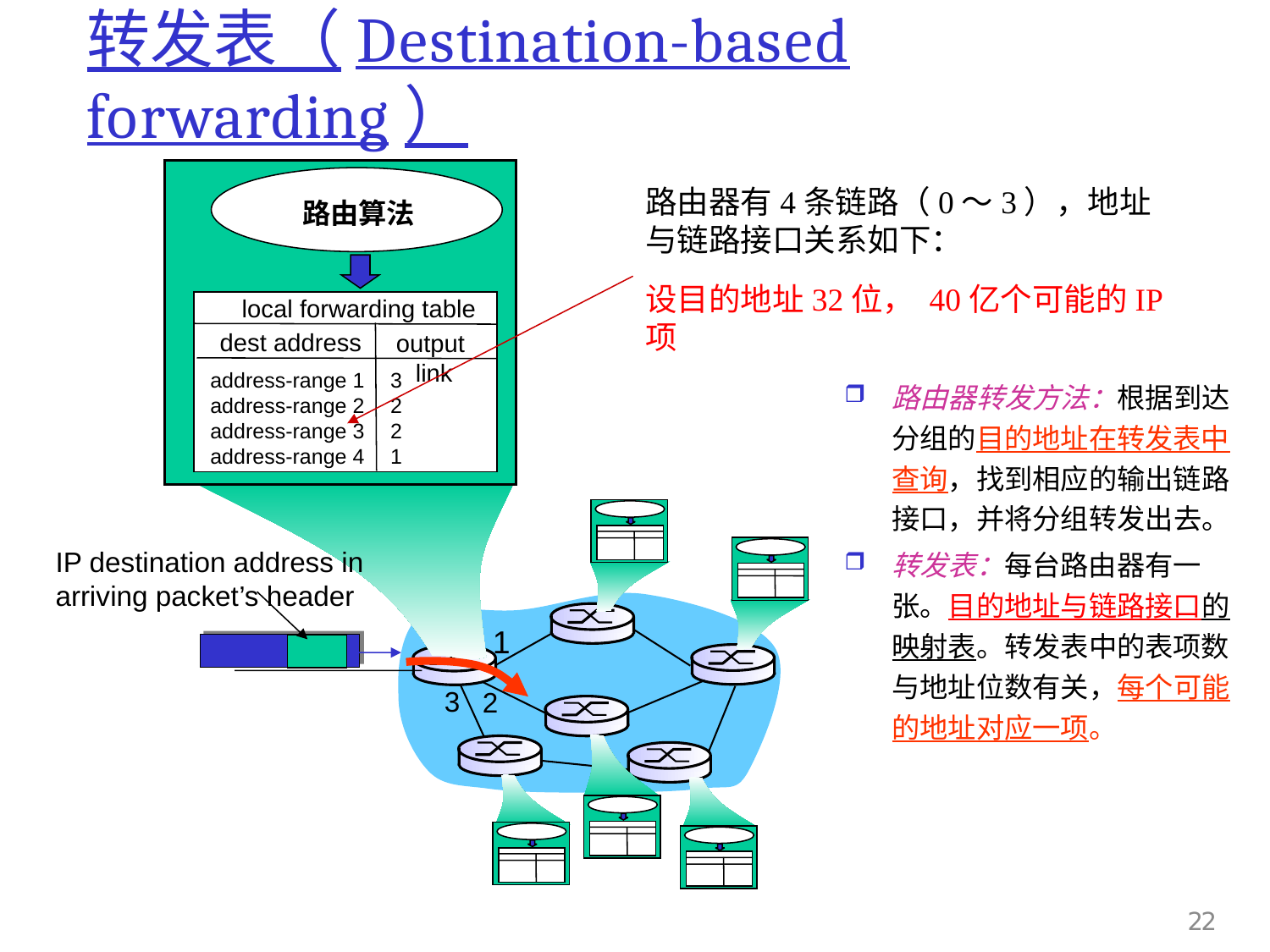

# 转发表（Destination-based forwarding）

路由器有4条链路（0～3），地址与链路接口关系如下：
设目的地址32位， 40亿个可能的IP项
路由算法

local forwarding table

dest address
output  link

address-range 1
address-range 2
address-range 3
address-range 4
3
2
2
1
路由器转发方法：根据到达分组的目的地址在转发表中查询，找到相应的输出链路接口，并将分组转发出去。
转发表：每台路由器有一张。目的地址与链路接口的映射表。转发表中的表项数与地址位数有关，每个可能的地址对应一项。

IP destination address in
arriving packet’s header

1
3
2

22